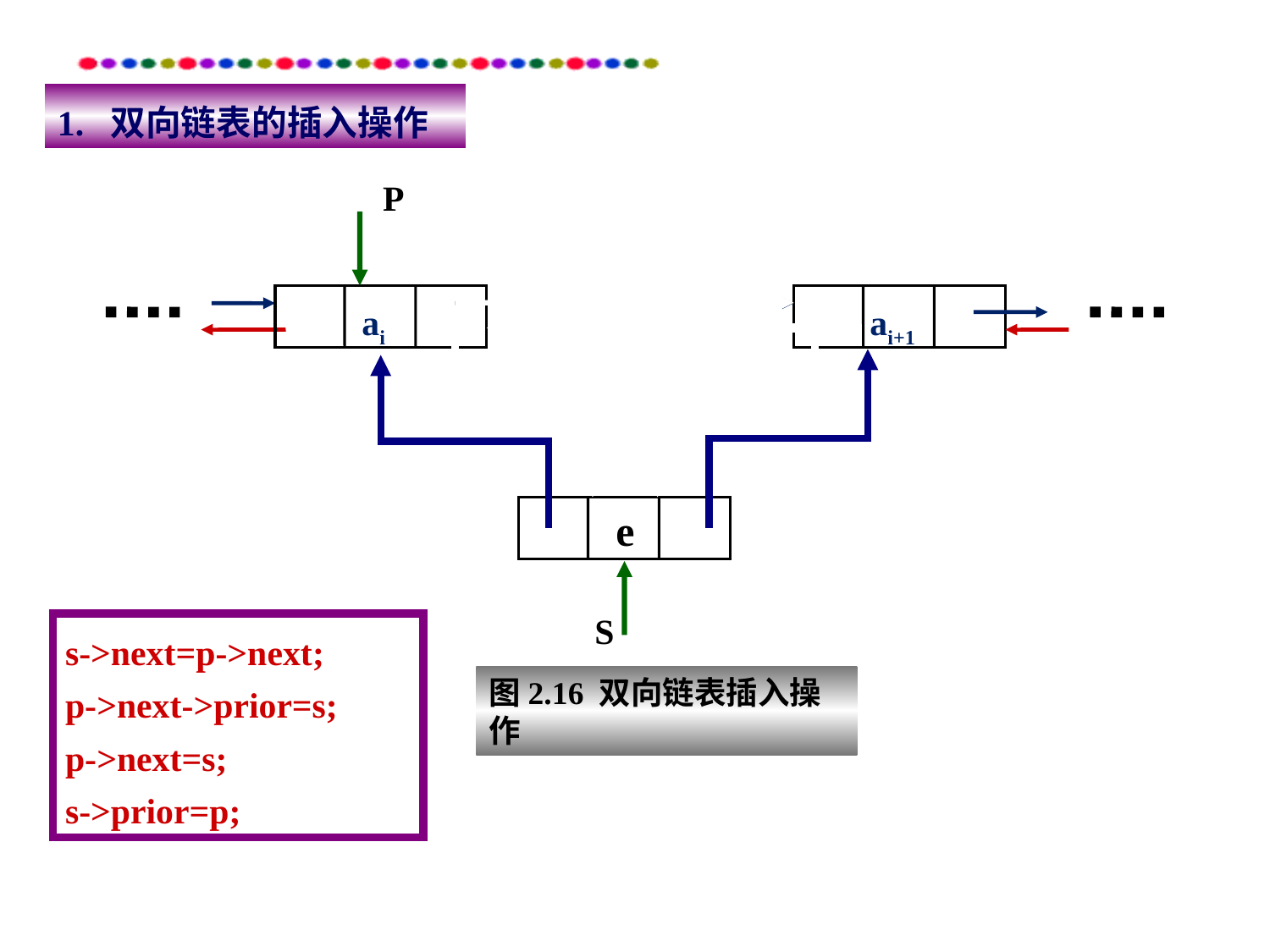

1.  双向链表的插入操作
P

ai
ai+1

e

S
s->next=p->next;         p->next->prior=s;
p->next=s;
s->prior=p;
图2.16 双向链表插入操作